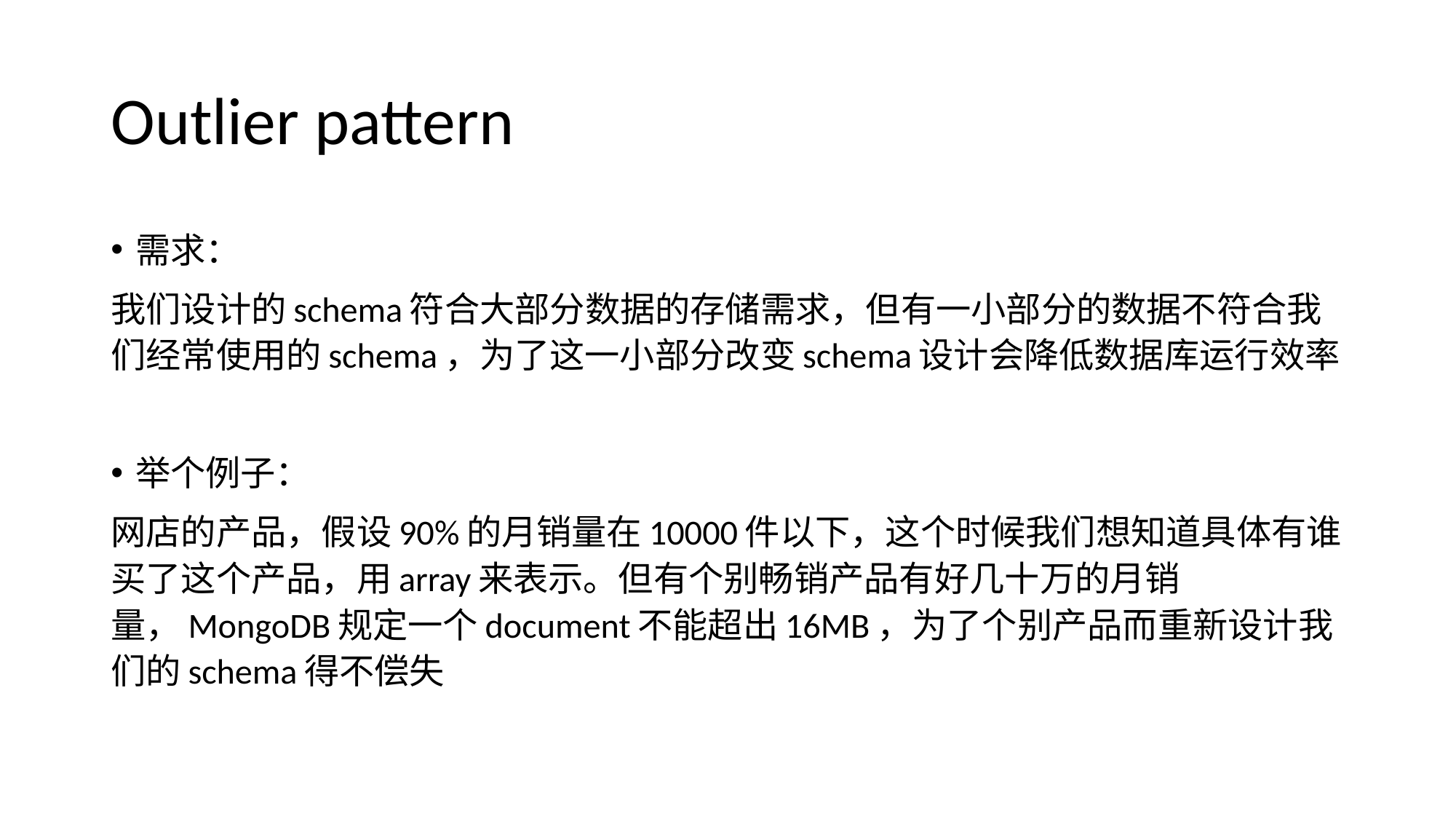

# Outlier pattern
需求：
我们设计的schema符合大部分数据的存储需求，但有一小部分的数据不符合我们经常使用的schema，为了这一小部分改变schema设计会降低数据库运行效率

举个例子：
网店的产品，假设90%的月销量在10000件以下，这个时候我们想知道具体有谁买了这个产品，用array来表示。但有个别畅销产品有好几十万的月销量，MongoDB规定一个document不能超出16MB，为了个别产品而重新设计我们的schema得不偿失